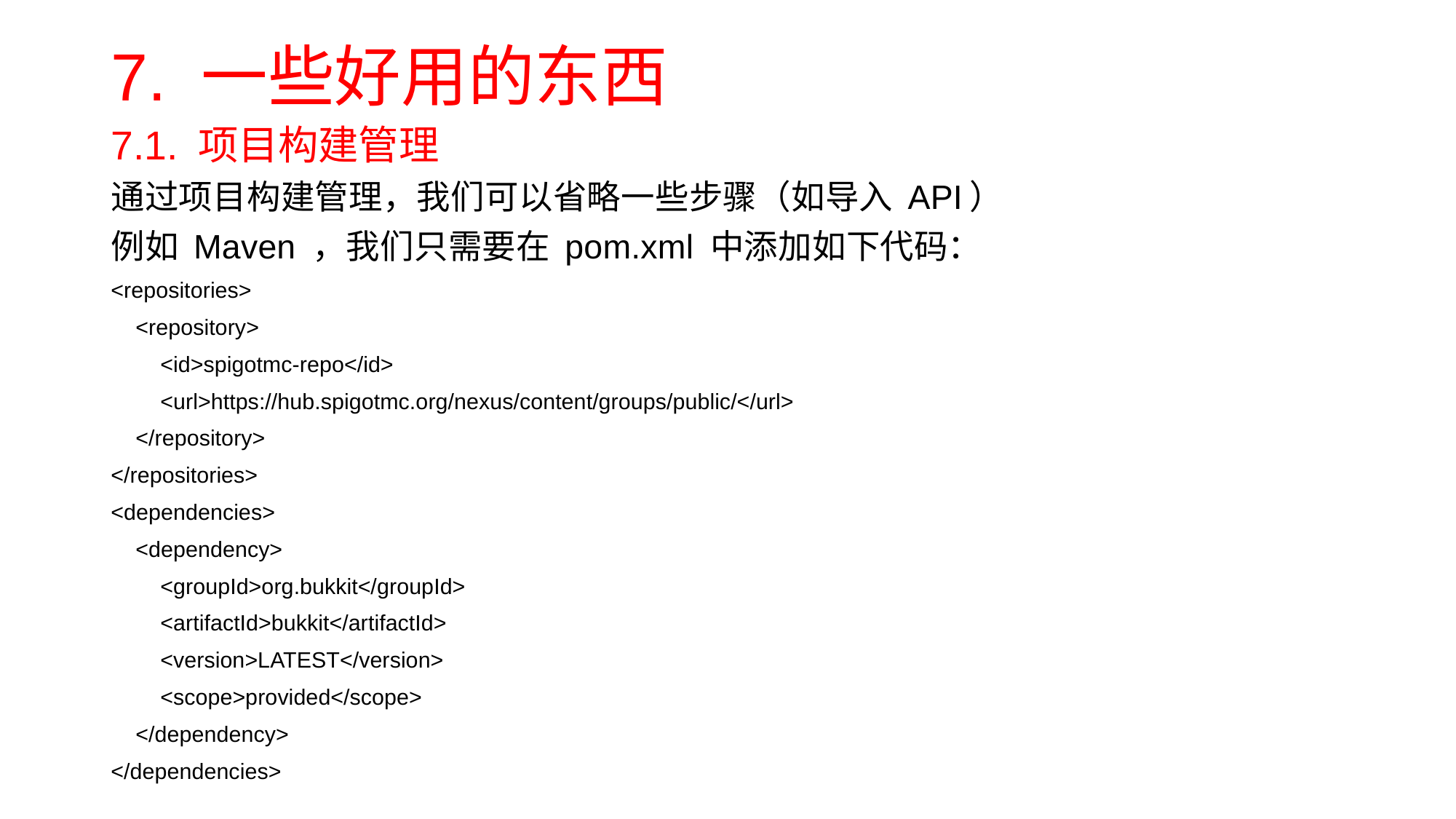

# 7. 一些好用的东西
7.1. 项目构建管理
通过项目构建管理，我们可以省略一些步骤（如导入 API）
例如 Maven ，我们只需要在 pom.xml 中添加如下代码：
<repositories>
    <repository>
        <id>spigotmc-repo</id>
        <url>https://hub.spigotmc.org/nexus/content/groups/public/</url>
    </repository>
</repositories>
<dependencies>
    <dependency>
        <groupId>org.bukkit</groupId>
        <artifactId>bukkit</artifactId>
        <version>LATEST</version>
        <scope>provided</scope>
    </dependency>
</dependencies>